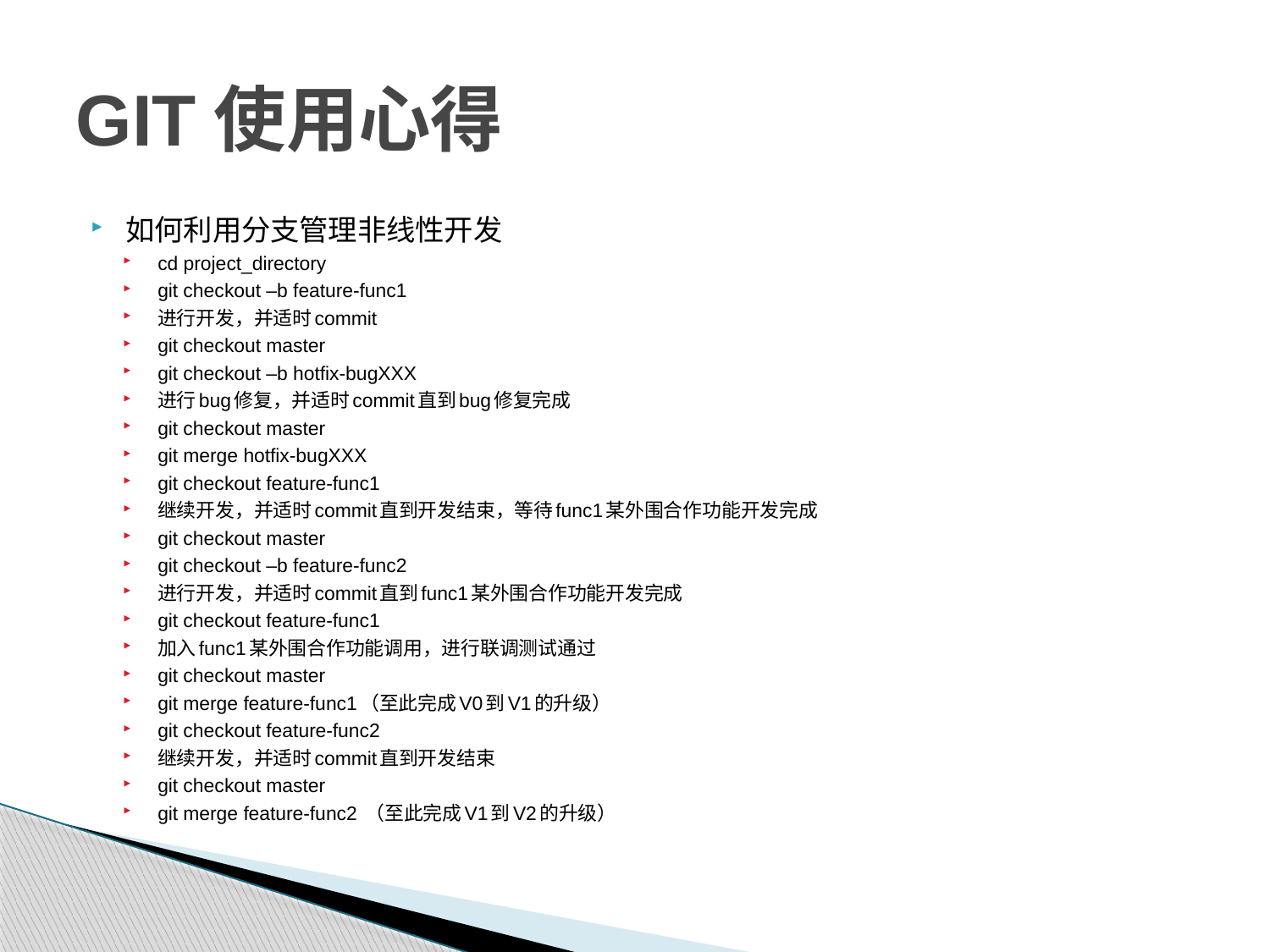

# GIT使用心得
如何利用分支管理非线性开发
cd project_directory
git checkout –b feature-func1
进行开发，并适时commit
git checkout master
git checkout –b hotfix-bugXXX
进行bug修复，并适时commit直到bug修复完成
git checkout master
git merge hotfix-bugXXX
git checkout feature-func1
继续开发，并适时commit直到开发结束，等待func1某外围合作功能开发完成
git checkout master
git checkout –b feature-func2
进行开发，并适时commit直到func1某外围合作功能开发完成
git checkout feature-func1
加入func1某外围合作功能调用，进行联调测试通过
git checkout master
git merge feature-func1（至此完成V0到V1的升级）
git checkout feature-func2
继续开发，并适时commit直到开发结束
git checkout master
git merge feature-func2 （至此完成V1到V2的升级）